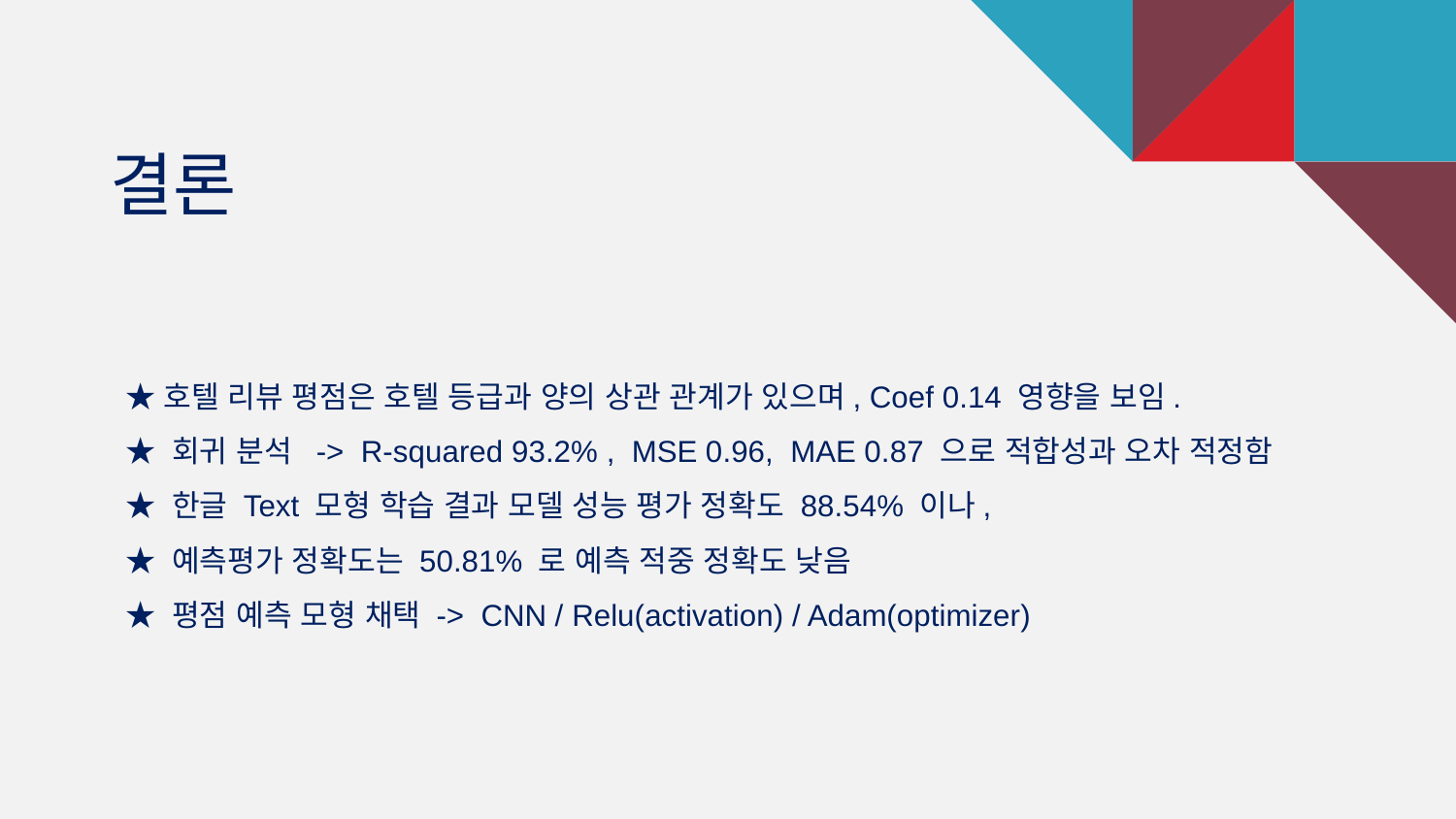

# 결론
★호텔 리뷰 평점은 호텔 등급과 양의 상관 관계가 있으며, Coef 0.14 영향을 보임.
★ 회귀 분석  ->  R-squared 93.2% ,  MSE 0.96,  MAE 0.87 으로 적합성과 오차 적정함
★ 한글 Text 모형 학습 결과 모델 성능 평가 정확도 88.54% 이나,
★ 예측평가 정확도는 50.81% 로 예측 적중 정확도 낮음
★ 평점 예측 모형 채택 ->  CNN / Relu(activation) / Adam(optimizer)